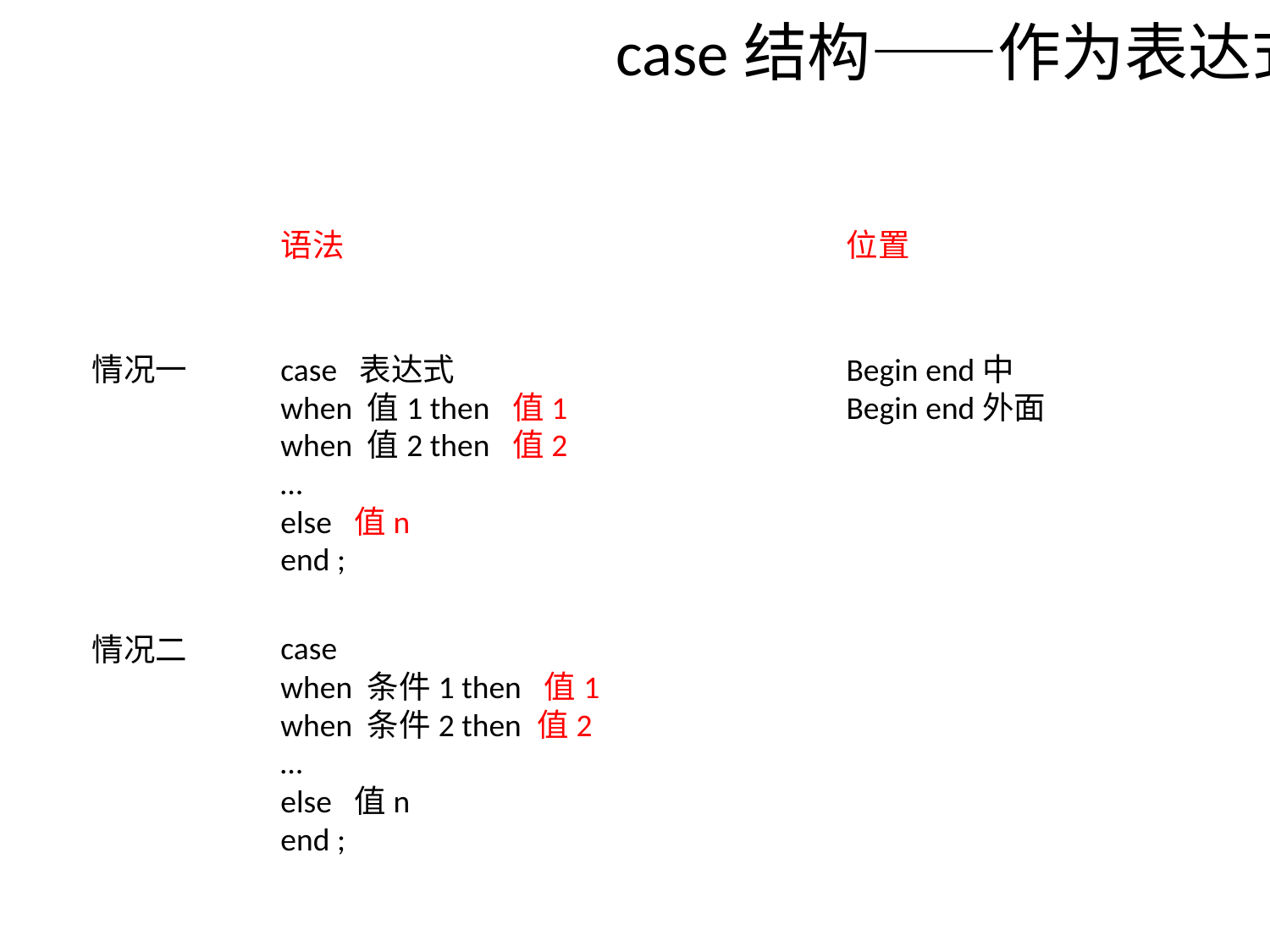

case结构——作为表达式
语法
位置
情况一
情况二
case 表达式
when 值1 then 值1
when 值2 then 值2
…
Begin end中
Begin end外面
else 值n
end ;
case
when 条件1 then 值1
when 条件2 then 值2
…
else 值n
end ;